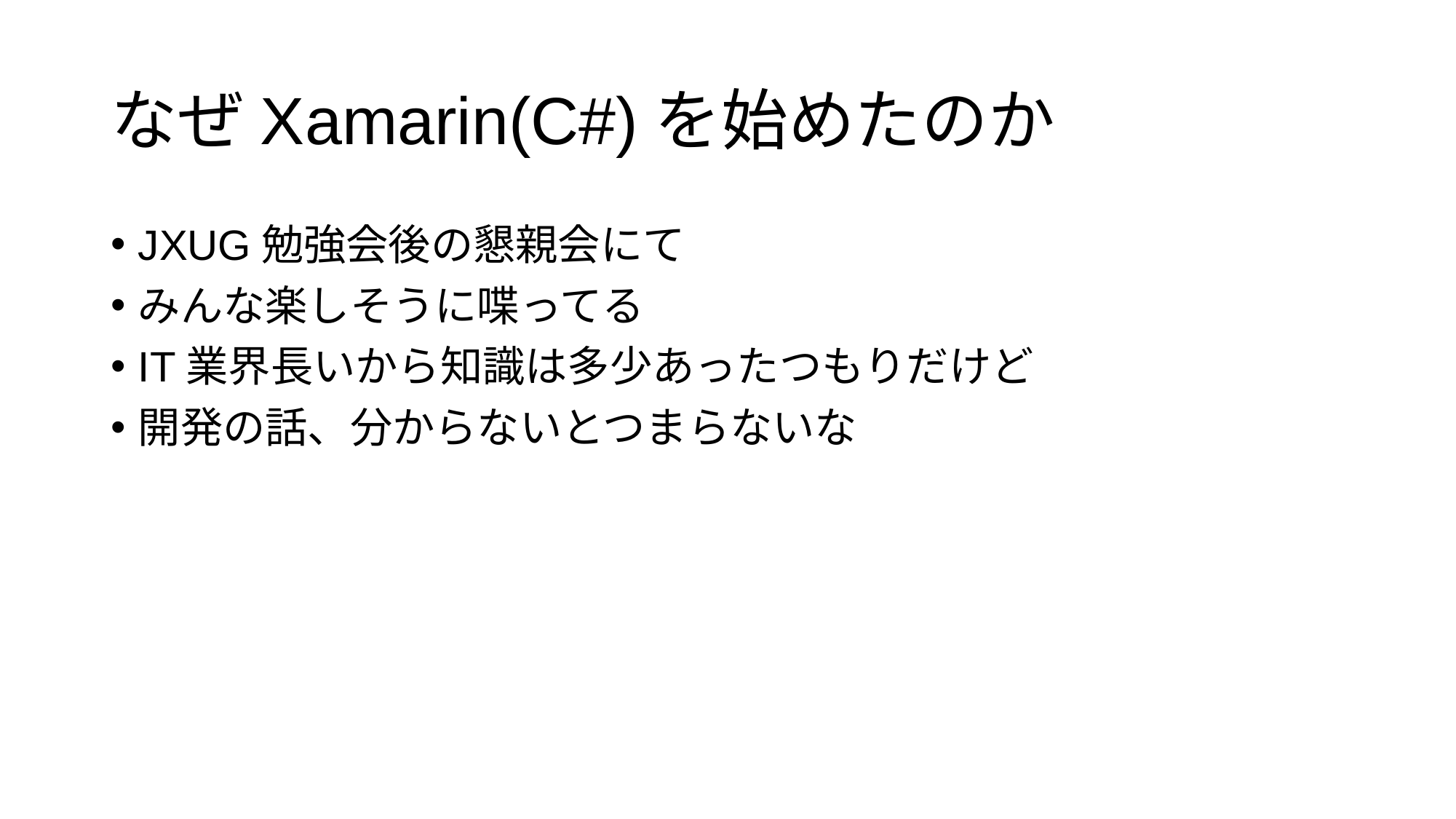

# なぜXamarin(C#)を始めたのか
JXUG勉強会後の懇親会にて
みんな楽しそうに喋ってる
IT業界長いから知識は多少あったつもりだけど
開発の話、分からないとつまらないな